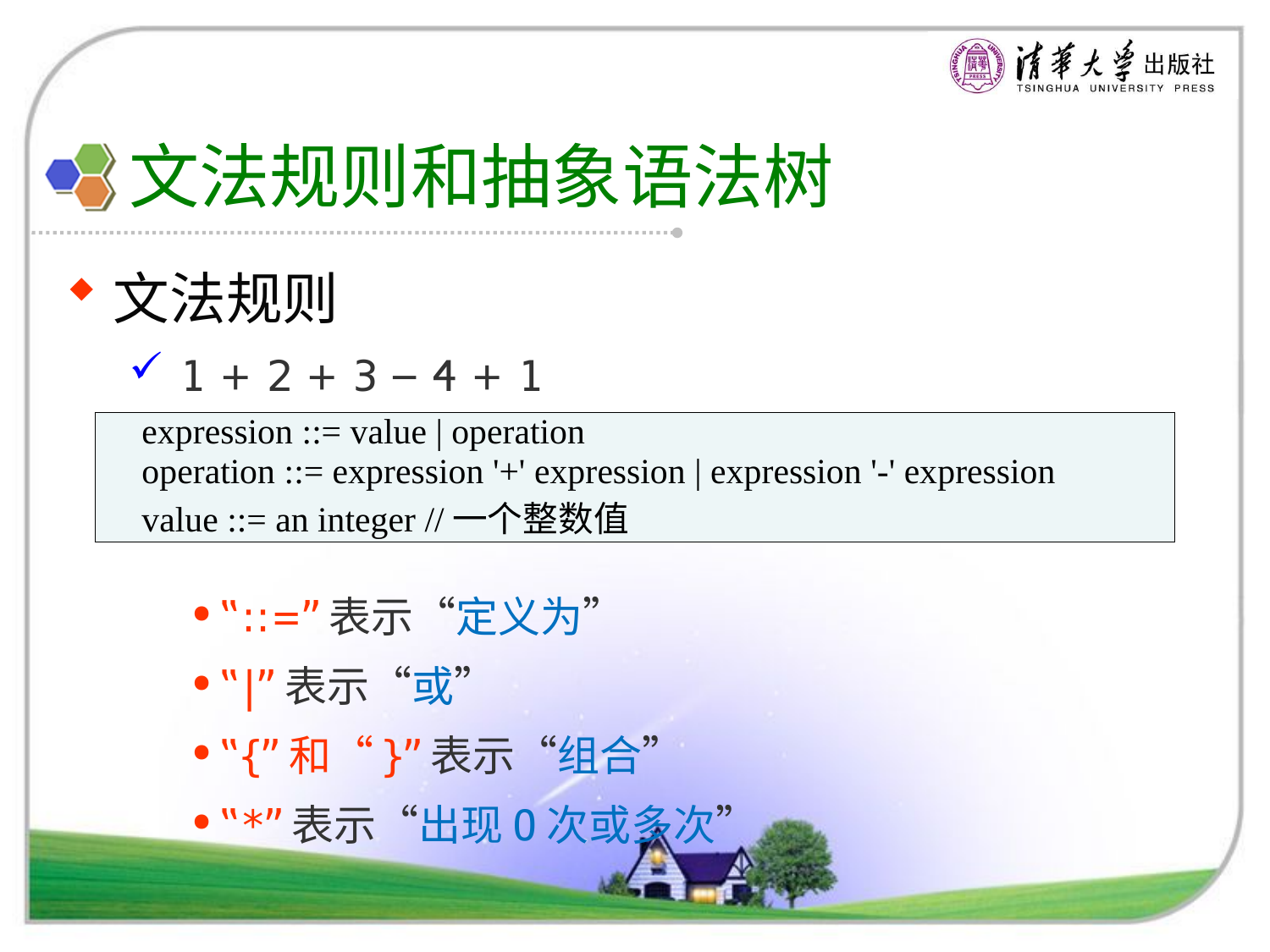

# 文法规则和抽象语法树
文法规则
 1 + 2 + 3 – 4 + 1

“::=”表示“定义为”
“|”表示“或”
“{”和“}”表示“组合”
“*”表示“出现0次或多次”

| expression ::= value | operation operation ::= expression '+' expression | expression '-' expression value ::= an integer //一个整数值 |
| --- |